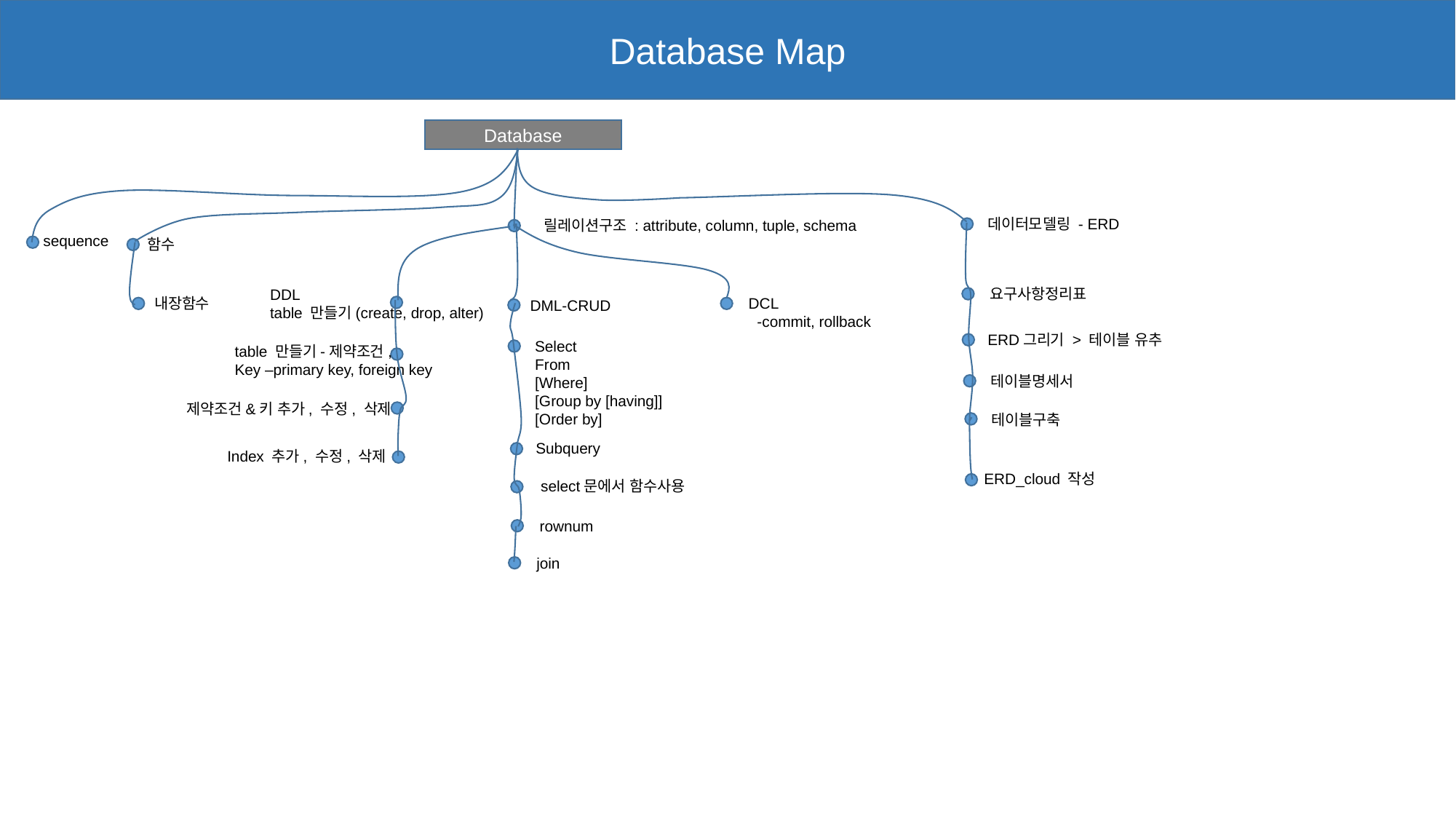

Database Map
# Database map
Database

데이터모델링 - ERD
릴레이션구조 : attribute, column, tuple, schema

sequence

함수

요구사항정리표
DDL
table 만들기(create, drop, alter)

내장함수
DCL
  -commit, rollback
DML-CRUD

ERD그리기 > 테이블 유추
Select
From
[Where]
[Group by [having]]
[Order by]

table 만들기-제약조건,
Key –primary key, foreign key

테이블명세서

제약조건&키 추가, 수정, 삭제

테이블구축

Subquery
Index 추가, 수정, 삭제

ERD_cloud 작성
select문에서 함수사용

rownum

join